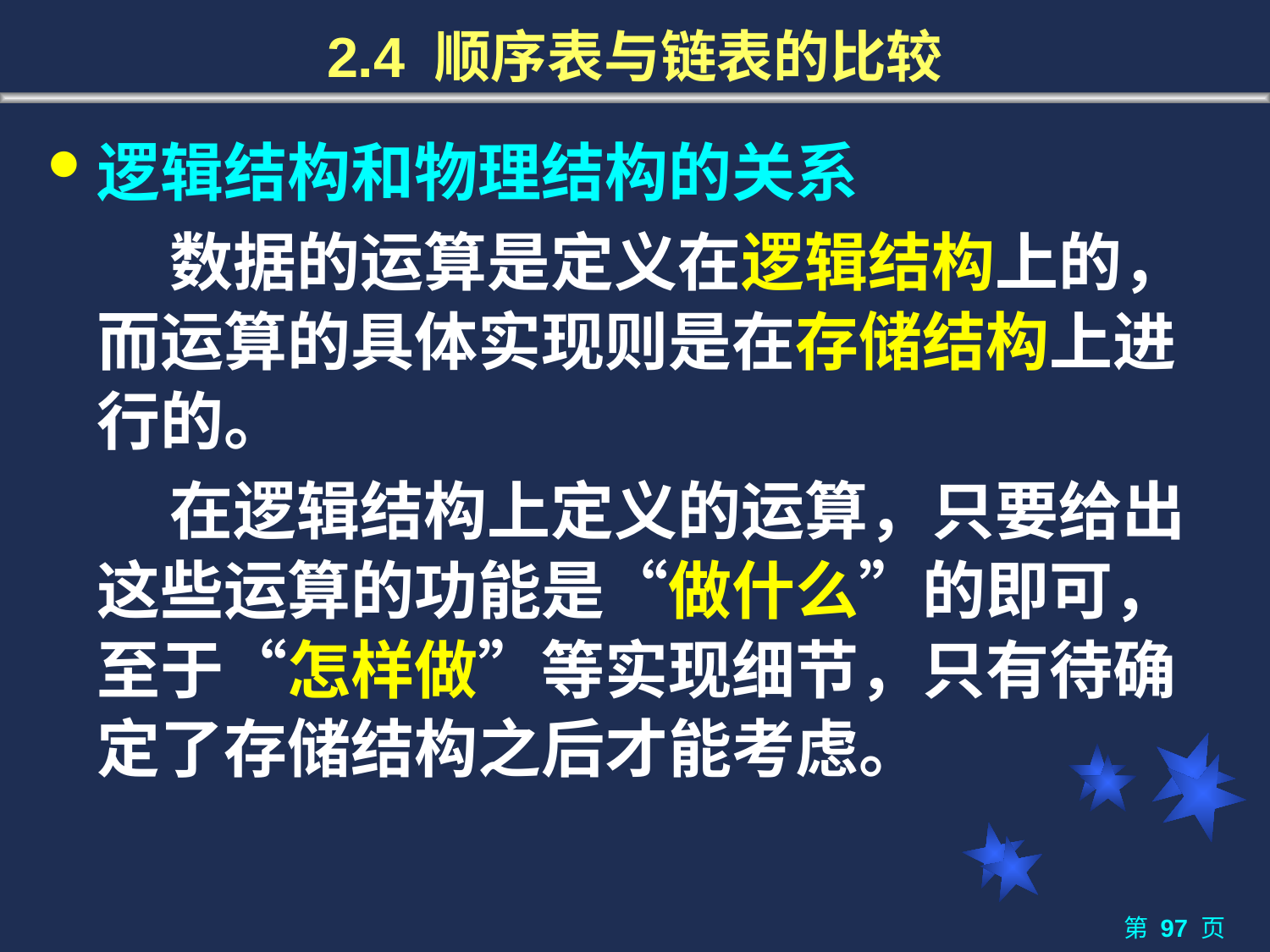

# 2.4 顺序表与链表的比较
逻辑结构和物理结构的关系
	    数据的运算是定义在逻辑结构上的，而运算的具体实现则是在存储结构上进行的。
	    在逻辑结构上定义的运算，只要给出这些运算的功能是“做什么”的即可，至于“怎样做”等实现细节，只有待确定了存储结构之后才能考虑。
第 97 页